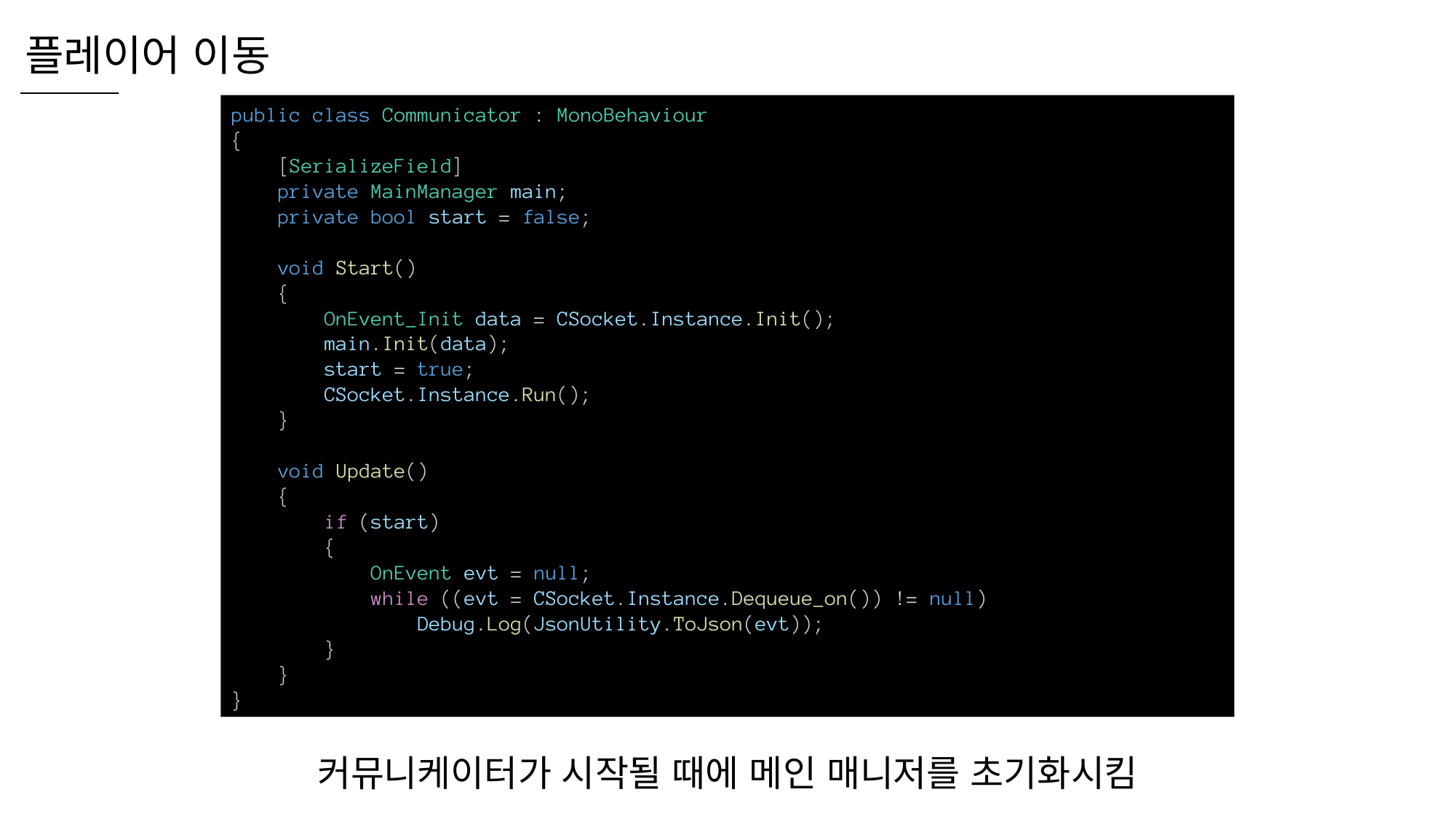

플레이어 이동
public class Communicator : MonoBehaviour
{
    [SerializeField]
    private MainManager main;
    private bool start = false;
    void Start()
    {
        OnEvent_Init data = CSocket.Instance.Init();
        main.Init(data);
        start = true;
        CSocket.Instance.Run();
    }
    void Update()
    {
        if (start)
        {
            OnEvent evt = null;
            while ((evt = CSocket.Instance.Dequeue_on()) != null)
                Debug.Log(JsonUtility.ToJson(evt));
        }
    }
}
커뮤니케이터가 시작될 때에 메인 매니저를 초기화시킴